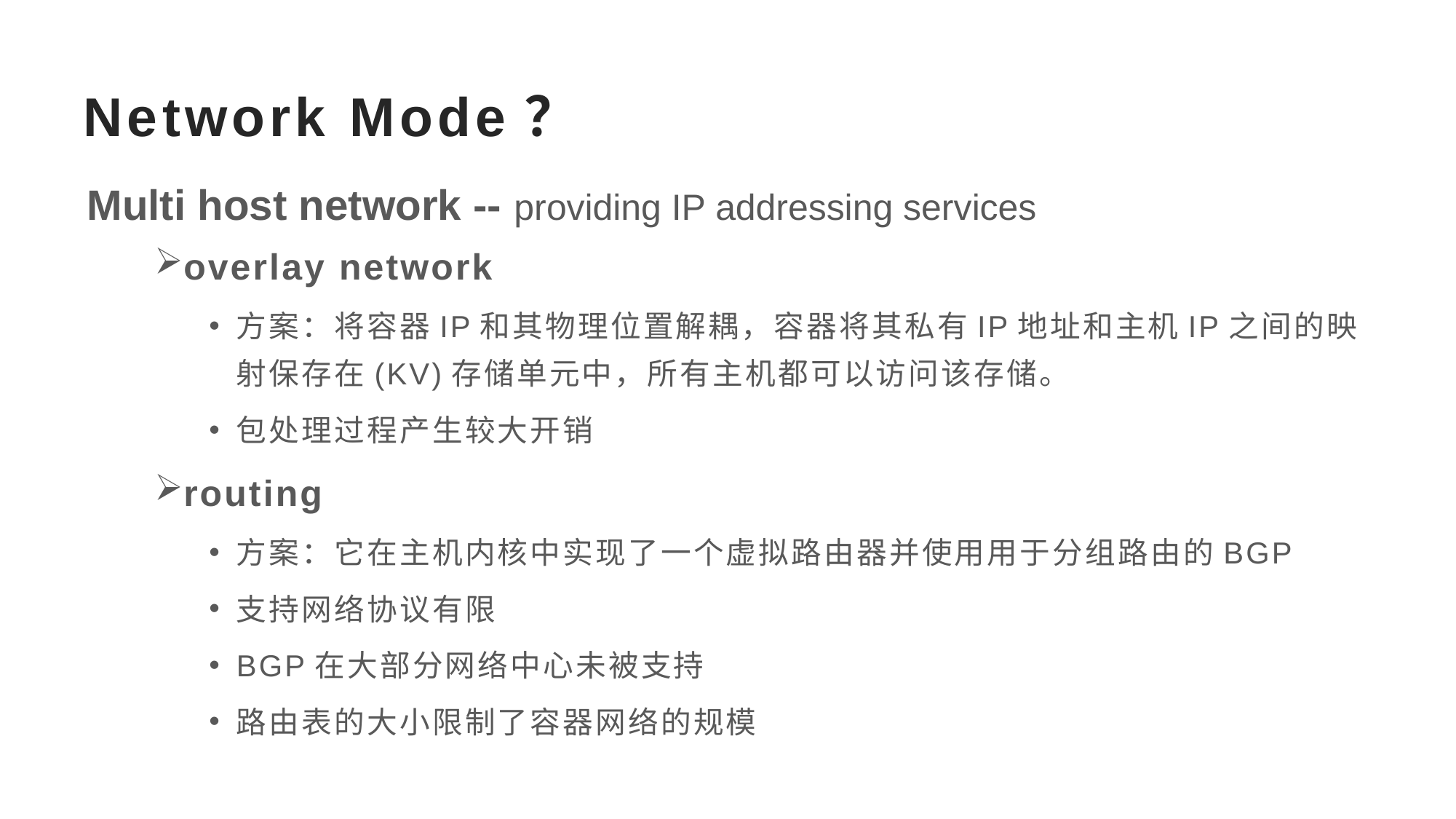

# Network Mode？
Multi host network -- providing IP addressing services
overlay network
方案：将容器IP和其物理位置解耦，容器将其私有IP地址和主机IP之间的映射保存在(KV)存储单元中，所有主机都可以访问该存储。
包处理过程产生较大开销
routing
方案：它在主机内核中实现了一个虚拟路由器并使用用于分组路由的BGP
支持网络协议有限
BGP在大部分网络中心未被支持
路由表的大小限制了容器网络的规模